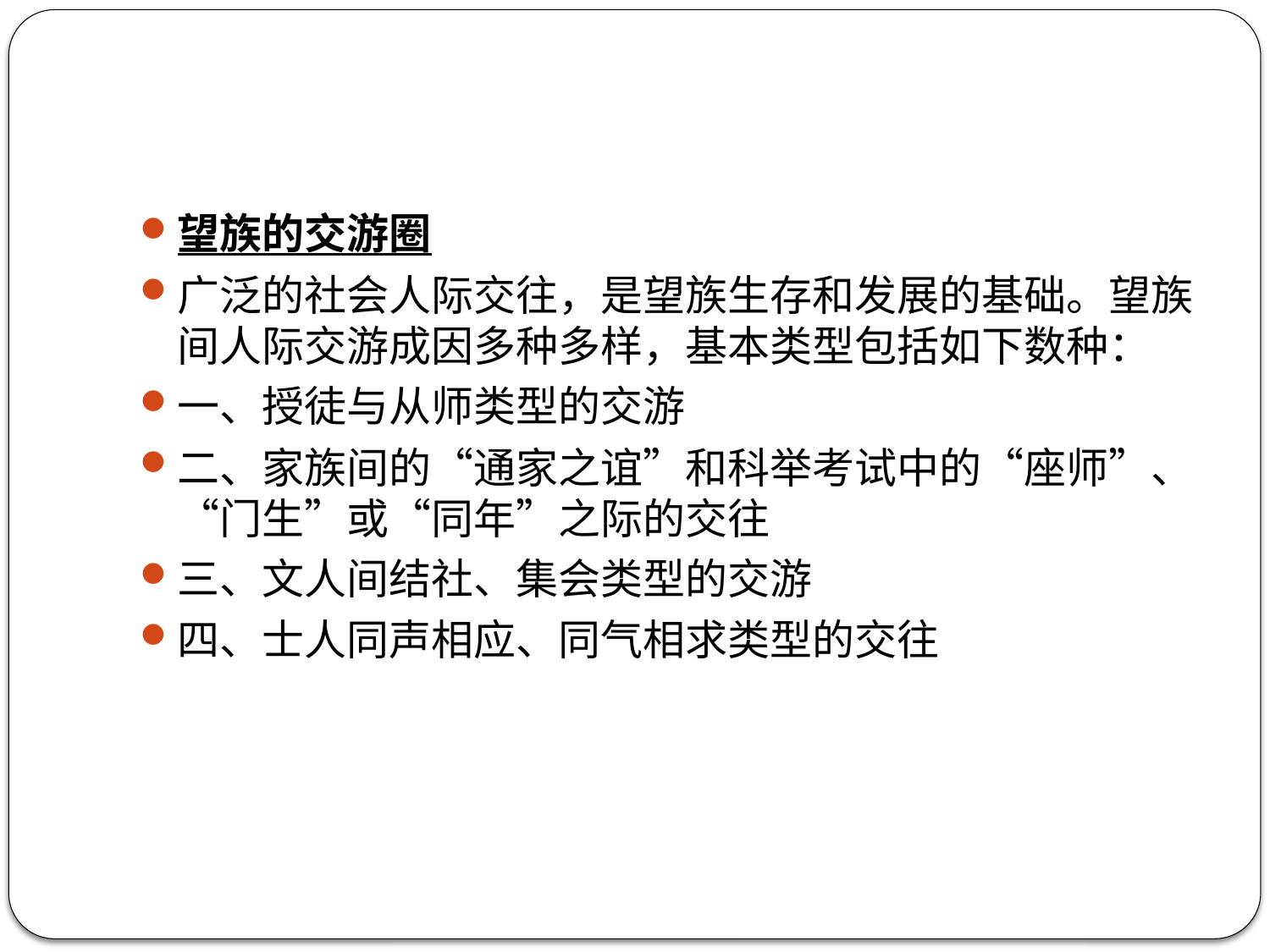

#
望族的交游圈
广泛的社会人际交往，是望族生存和发展的基础。望族间人际交游成因多种多样，基本类型包括如下数种：
一、授徒与从师类型的交游
二、家族间的“通家之谊”和科举考试中的“座师”、“门生”或“同年”之际的交往
三、文人间结社、集会类型的交游
四、士人同声相应、同气相求类型的交往